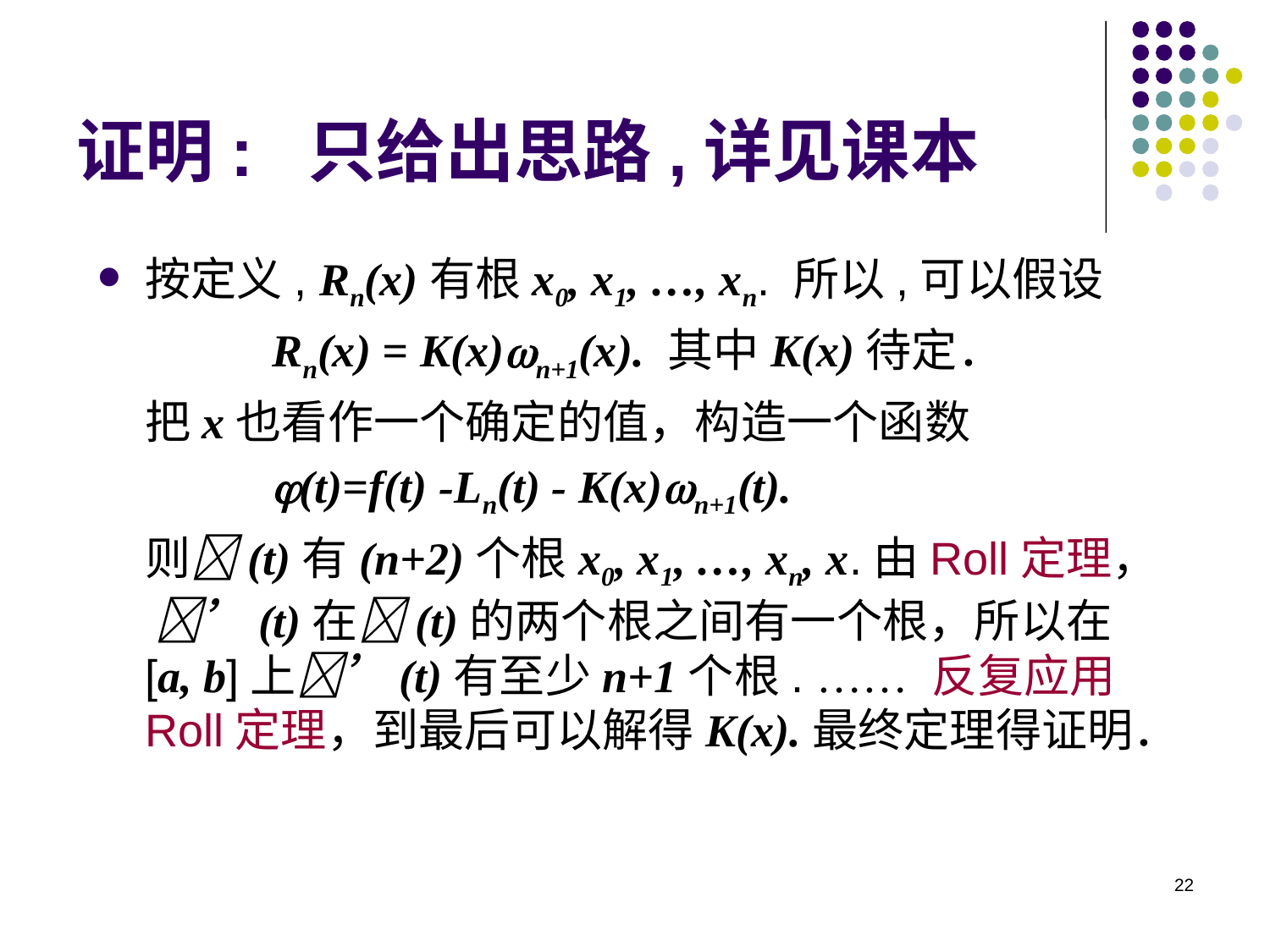

# 证明:  只给出思路,详见课本
按定义, Rn(x)有根x0, x1, …, xn. 所以,可以假设
		Rn(x) = K(x)ωn+1(x). 其中K(x)待定．
	把x也看作一个确定的值，构造一个函数
		ϕ(t)=f(t) -Ln(t) - K(x)ωn+1(t).
	则ϕ(t)有(n+2)个根x0, x1, …, xn, x.由Roll定理， ϕ’(t)在ϕ(t)的两个根之间有一个根，所以在[a, b]上ϕ’(t)有至少n+1个根. …… 反复应用Roll定理，到最后可以解得K(x).最终定理得证明．
22